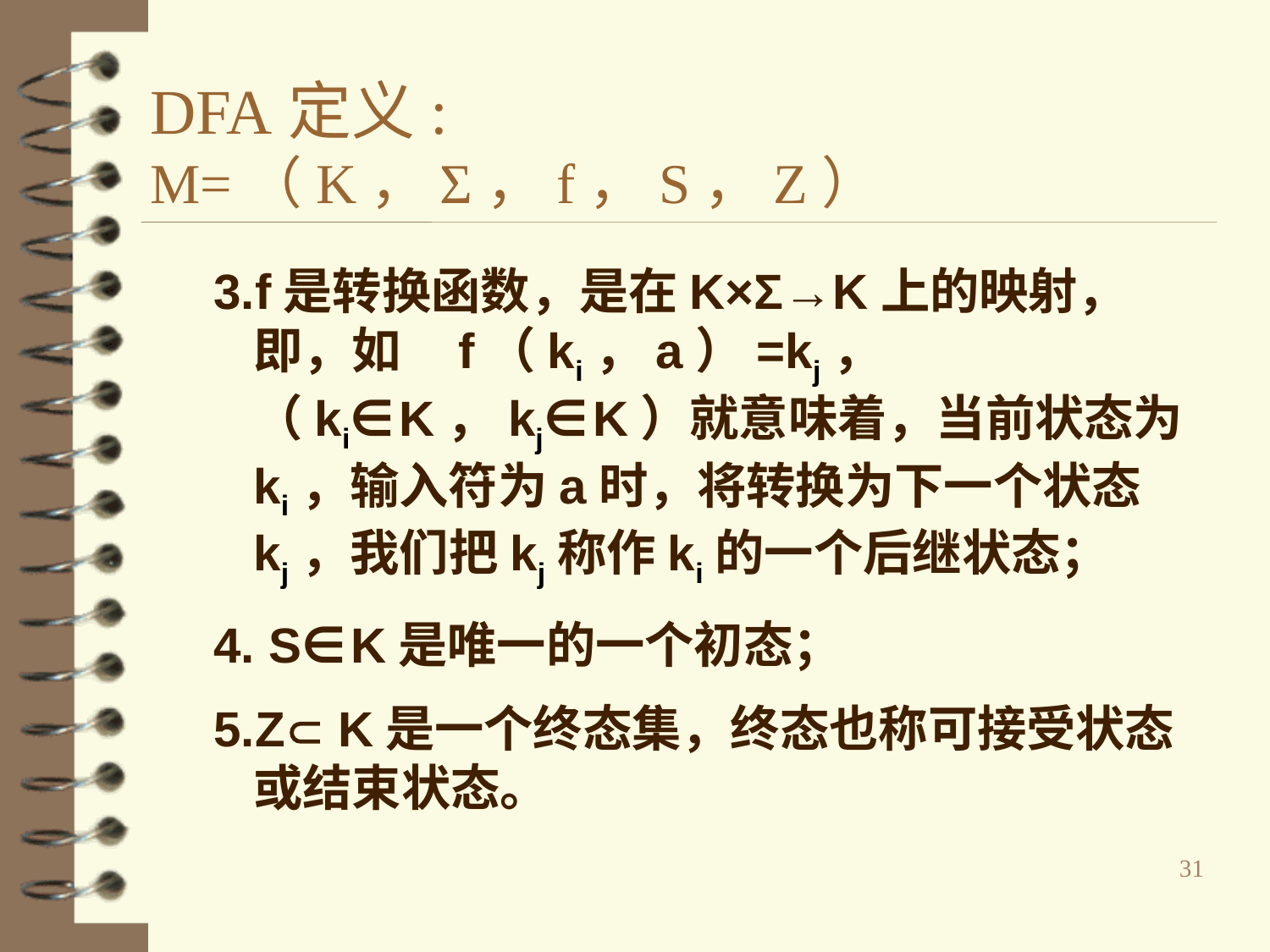

# DFA定义:  M=（K，Σ，f，S，Z）
3.f是转换函数，是在K×Σ→K上的映射，即，如    f（ki，a）=kj，（ki∈K，kj∈K）就意味着，当前状态为ki，输入符为a时，将转换为下一个状态kj，我们把kj称作ki的一个后继状态；
4. S∈K是唯一的一个初态；
5.Z⊂ K是一个终态集，终态也称可接受状态或结束状态。

31